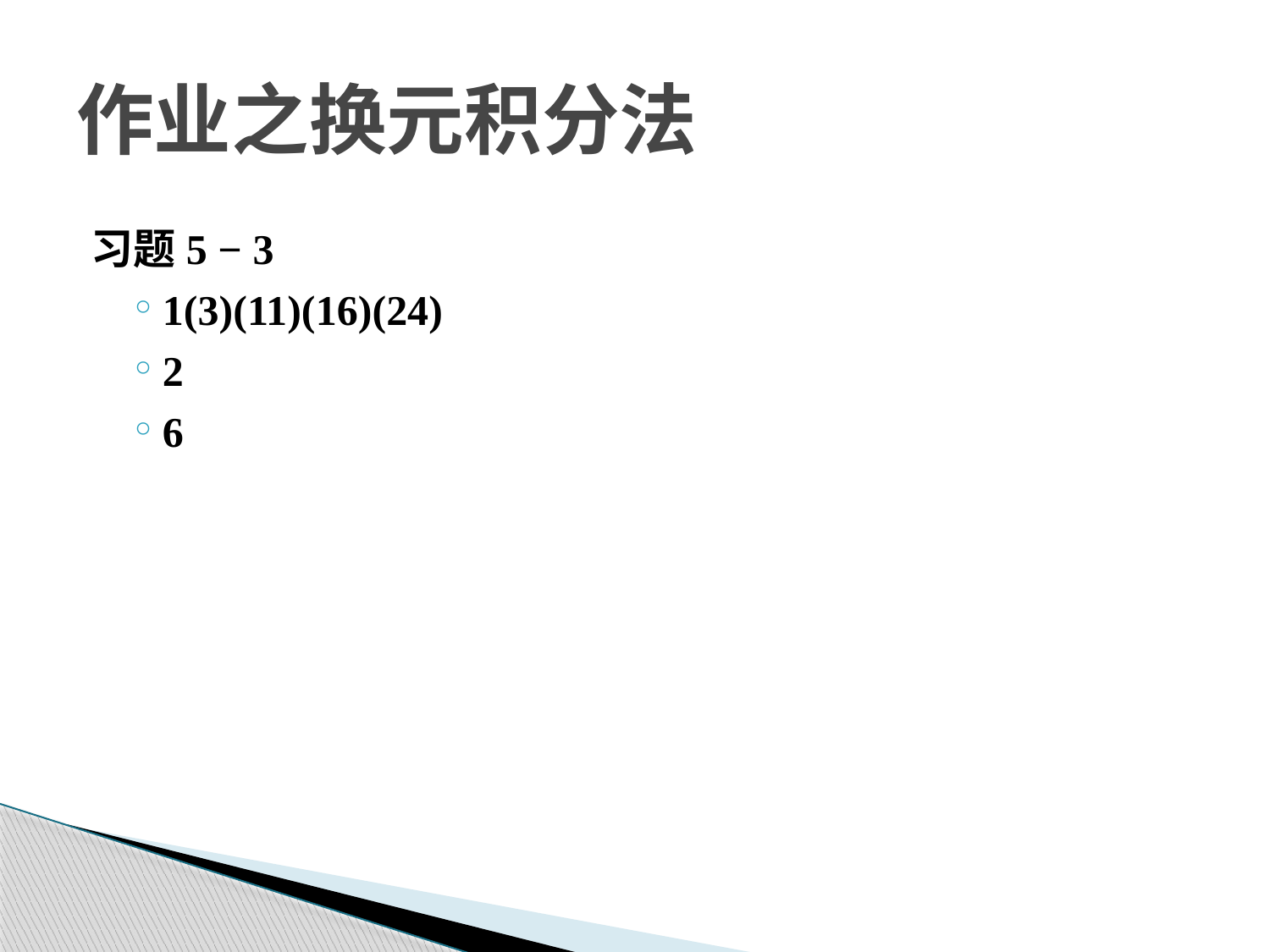

习题5 − 3
1(3)(11)(16)(24)
2
6
作业之换元积分法